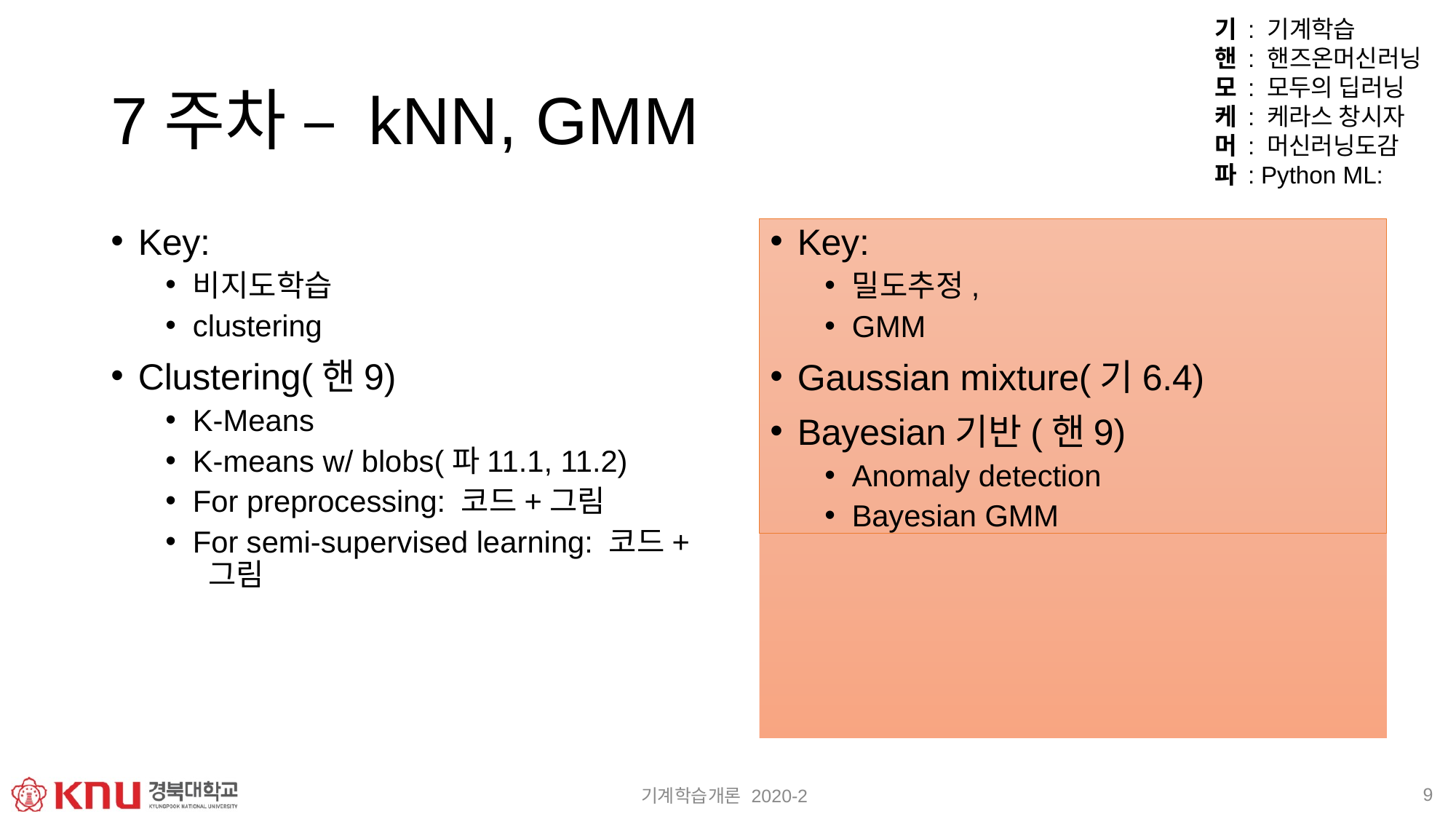

기 : 기계학습
핸 : 핸즈온머신러닝  모 : 모두의 딥러닝  케 : 케라스 창시자  머 : 머신러닝도감  파 : Python ML:
7주차 – kNN, GMM
Key:
비지도학습
clustering
Clustering(핸9)
K-Means
K-means w/ blobs(파11.1, 11.2)
For preprocessing: 코드+그림
For semi-supervised learning: 코드+  그림

Key:
밀도추정,
GMM
Gaussian mixture(기6.4)
Bayesian기반(핸9)
Anomaly detection
Bayesian GMM
9
기계학습개론 2020-2